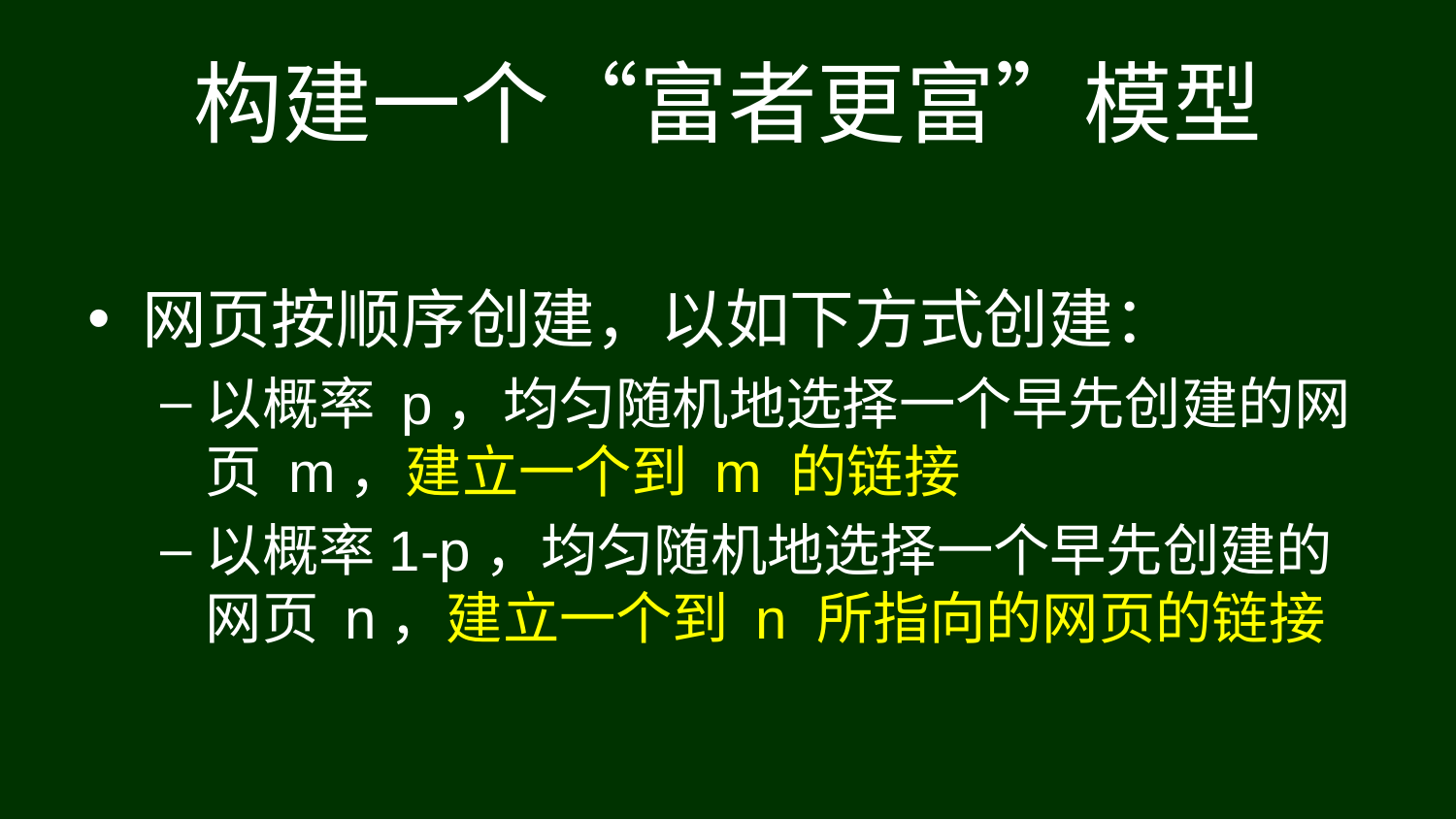

构建一个“富者更富”模型
网页按顺序创建，以如下方式创建：
以概率 p，均匀随机地选择一个早先创建的网页 m，建立一个到 m 的链接
以概率1-p，均匀随机地选择一个早先创建的网页 n，建立一个到 n 所指向的网页的链接